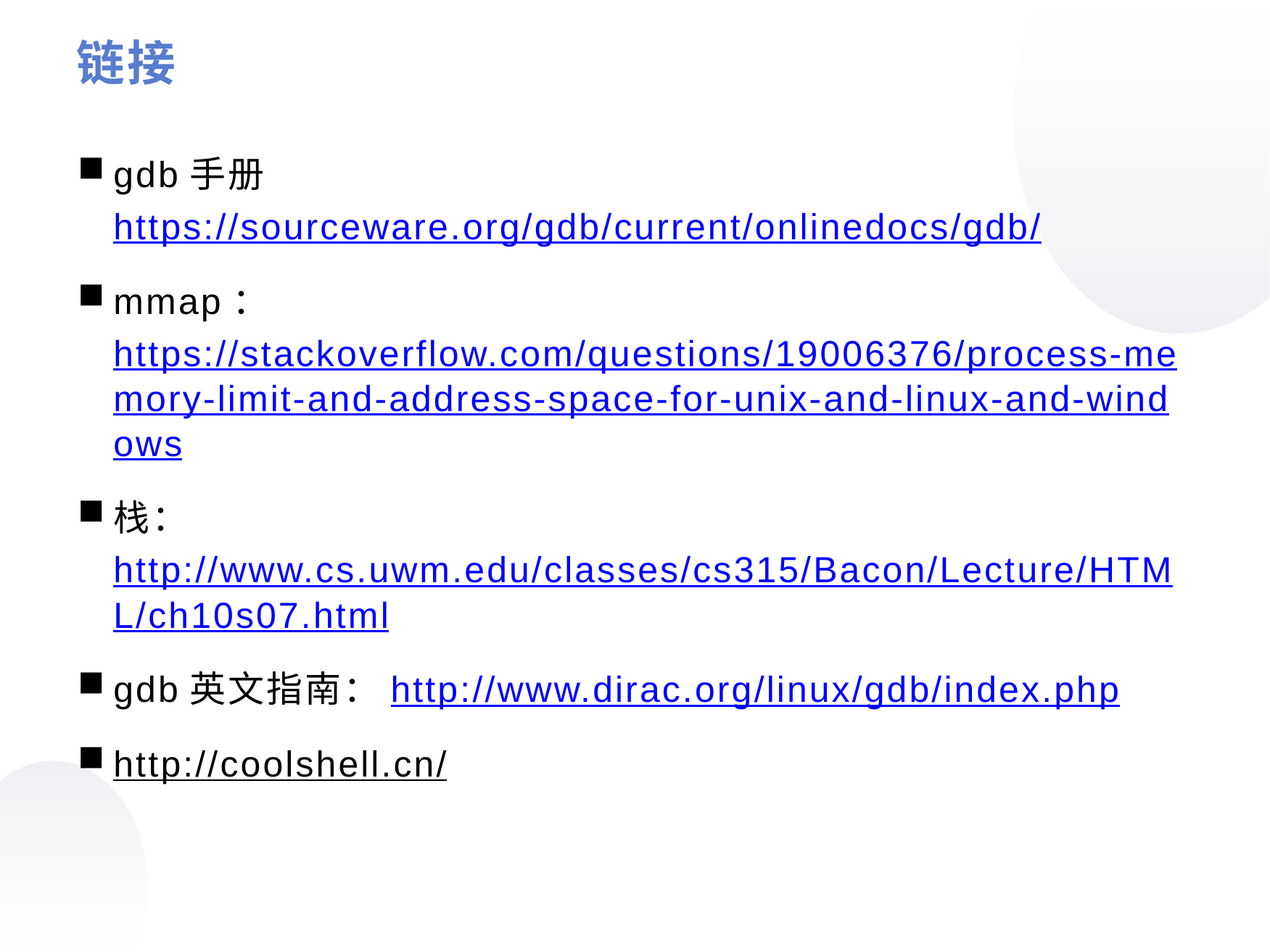

链接
gdb手册 https://sourceware.org/gdb/current/onlinedocs/gdb/
mmap：https://stackoverflow.com/questions/19006376/process-memory-limit-and-address-space-for-unix-and-linux-and-windows
栈：http://www.cs.uwm.edu/classes/cs315/Bacon/Lecture/HTML/ch10s07.html
gdb英文指南：http://www.dirac.org/linux/gdb/index.php
http://coolshell.cn/